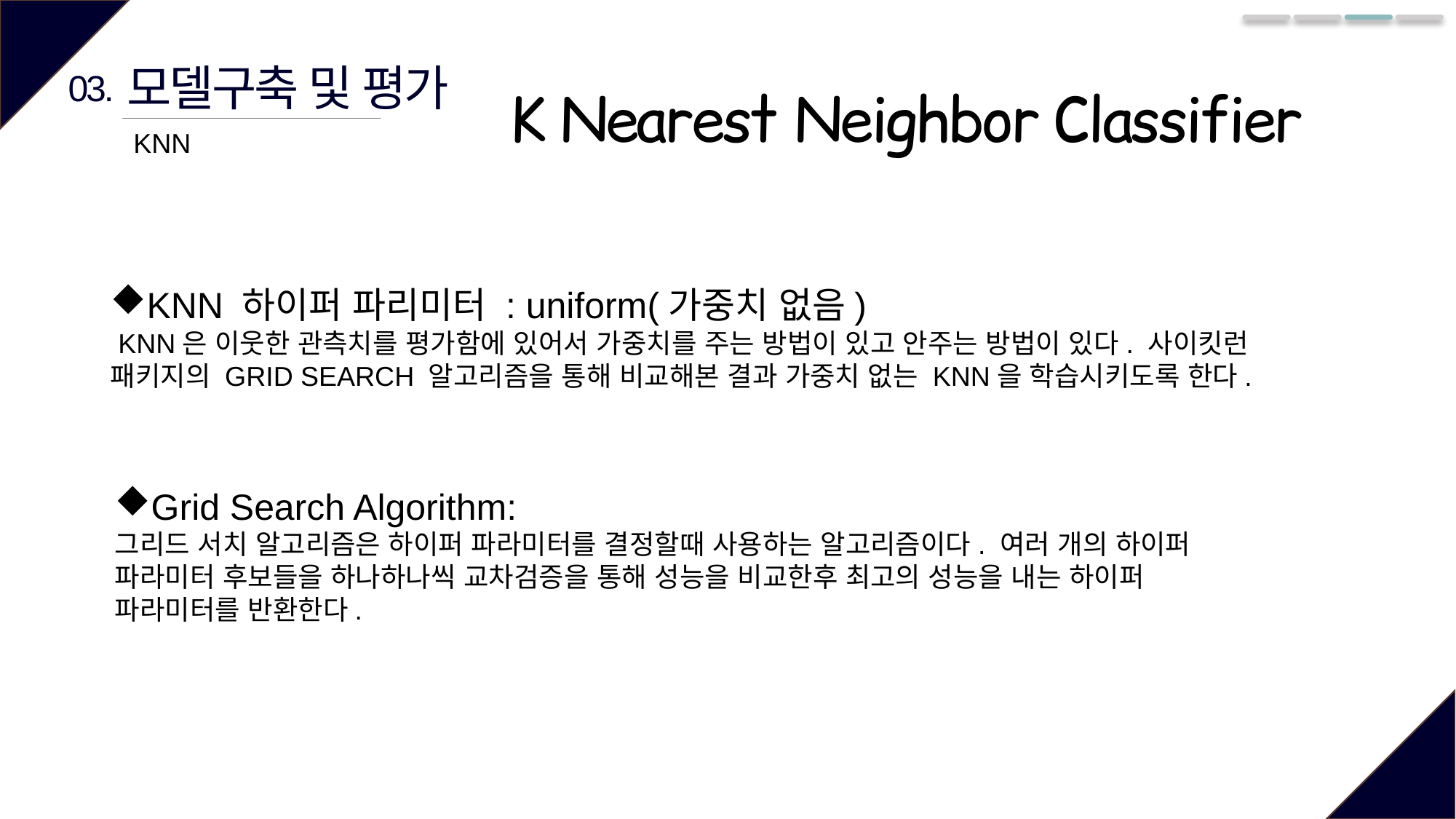

모델구축 및 평가
03.
K Nearest Neighbor Classifier
KNN
KNN 하이퍼 파리미터 : uniform(가중치 없음)
 KNN은 이웃한 관측치를 평가함에 있어서 가중치를 주는 방법이 있고 안주는 방법이 있다. 사이킷런 패키지의 GRID SEARCH 알고리즘을 통해 비교해본 결과 가중치 없는 KNN을 학습시키도록 한다.

Grid Search Algorithm:
그리드 서치 알고리즘은 하이퍼 파라미터를 결정할때 사용하는 알고리즘이다. 여러 개의 하이퍼 파라미터 후보들을 하나하나씩 교차검증을 통해 성능을 비교한후 최고의 성능을 내는 하이퍼 파라미터를 반환한다.